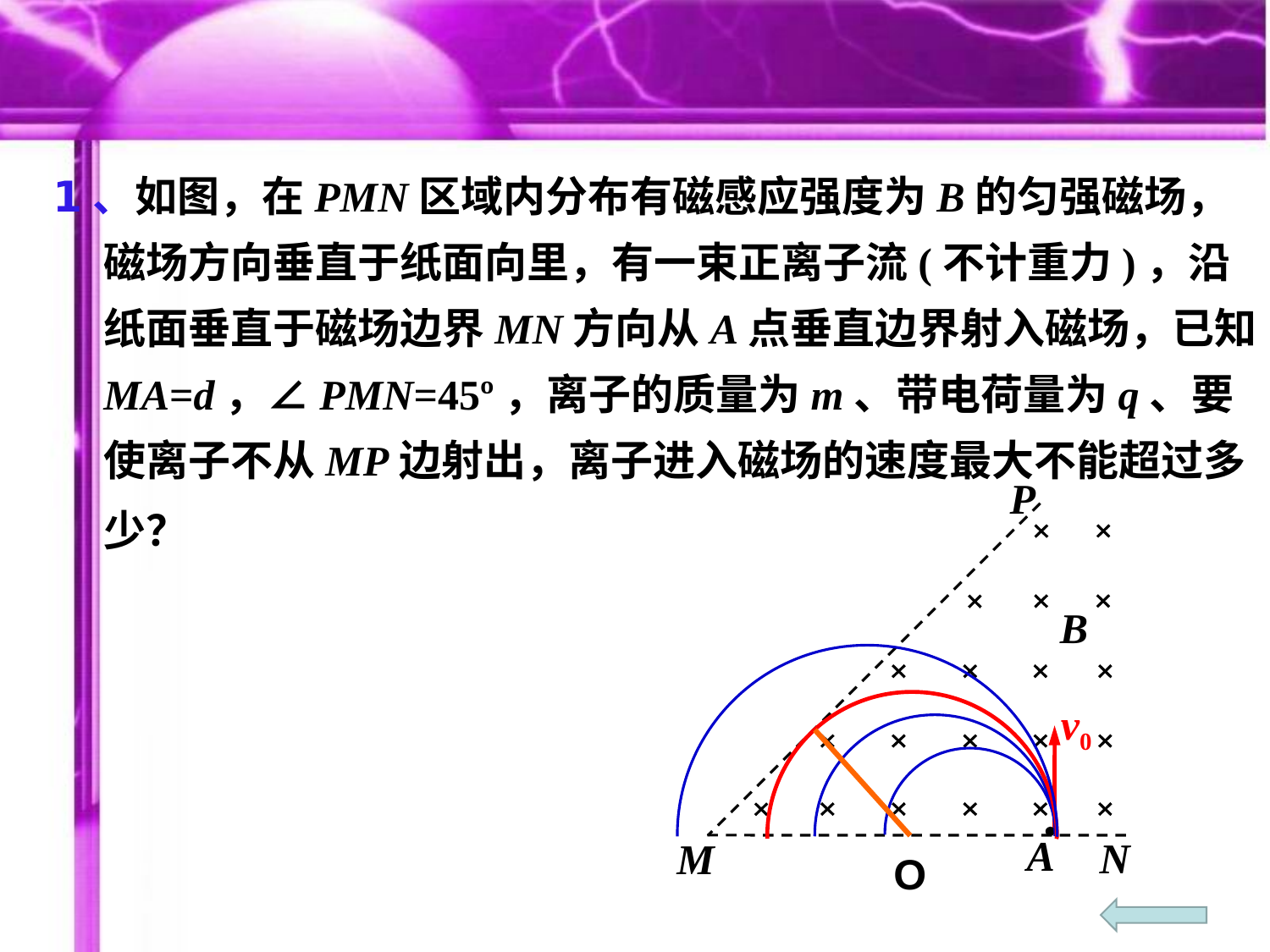

1、如图，在PMN区域内分布有磁感应强度为B的匀强磁场，磁场方向垂直于纸面向里，有一束正离子流(不计重力)，沿纸面垂直于磁场边界MN方向从A点垂直边界射入磁场，已知MA=d，∠PMN=45º，离子的质量为m、带电荷量为q、要使离子不从MP边射出，离子进入磁场的速度最大不能超过多少？
P

A
N
M

B

v0

O